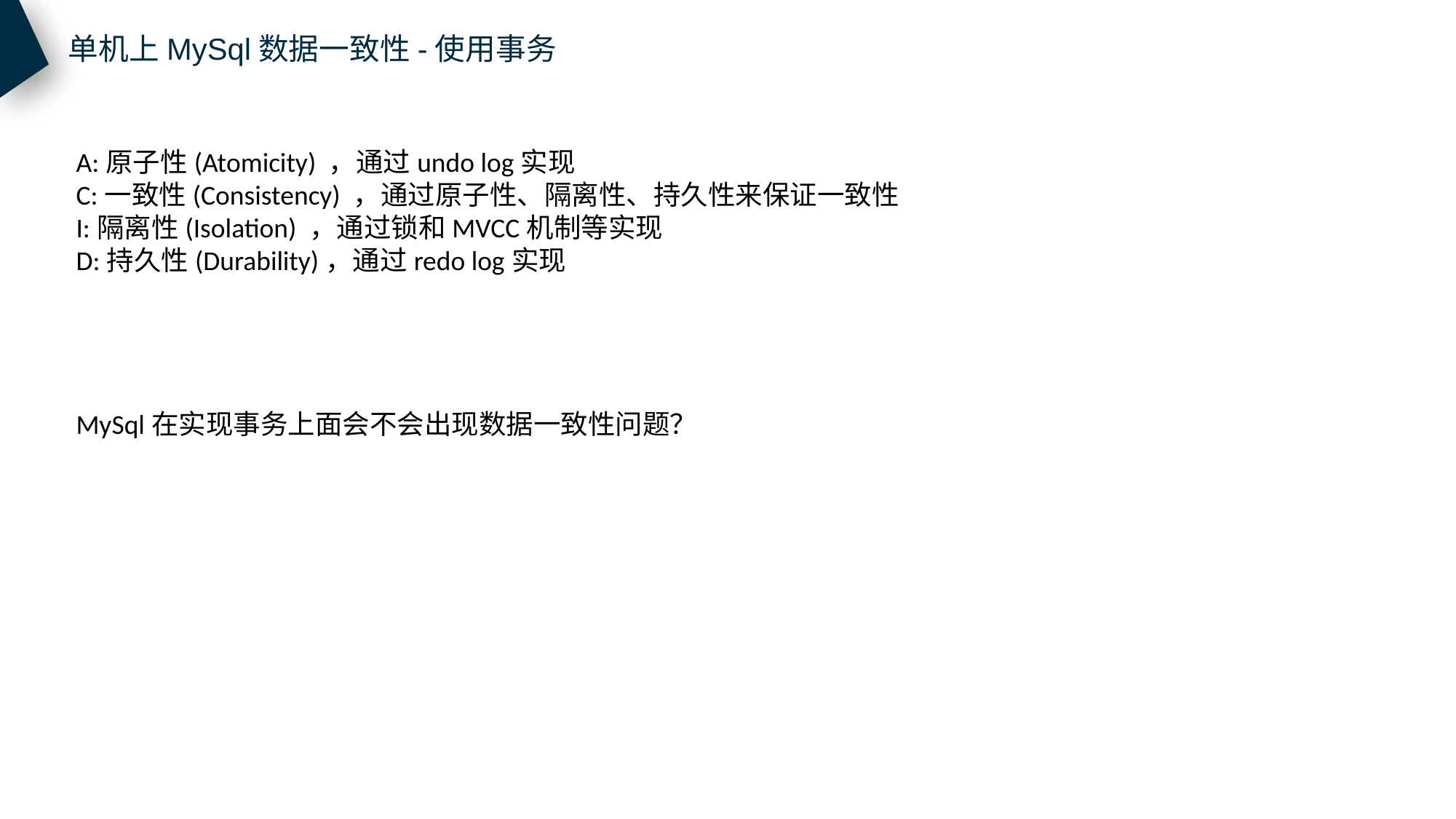

单机上MySql数据一致性-使用事务
A:原子性(Atomicity) ，通过undo log实现
C:一致性(Consistency) ，通过原子性、隔离性、持久性来保证一致性
I:隔离性(Isolation) ，通过锁和MVCC机制等实现
D:持久性(Durability)，通过redo log实现

MySql在实现事务上面会不会出现数据一致性问题？